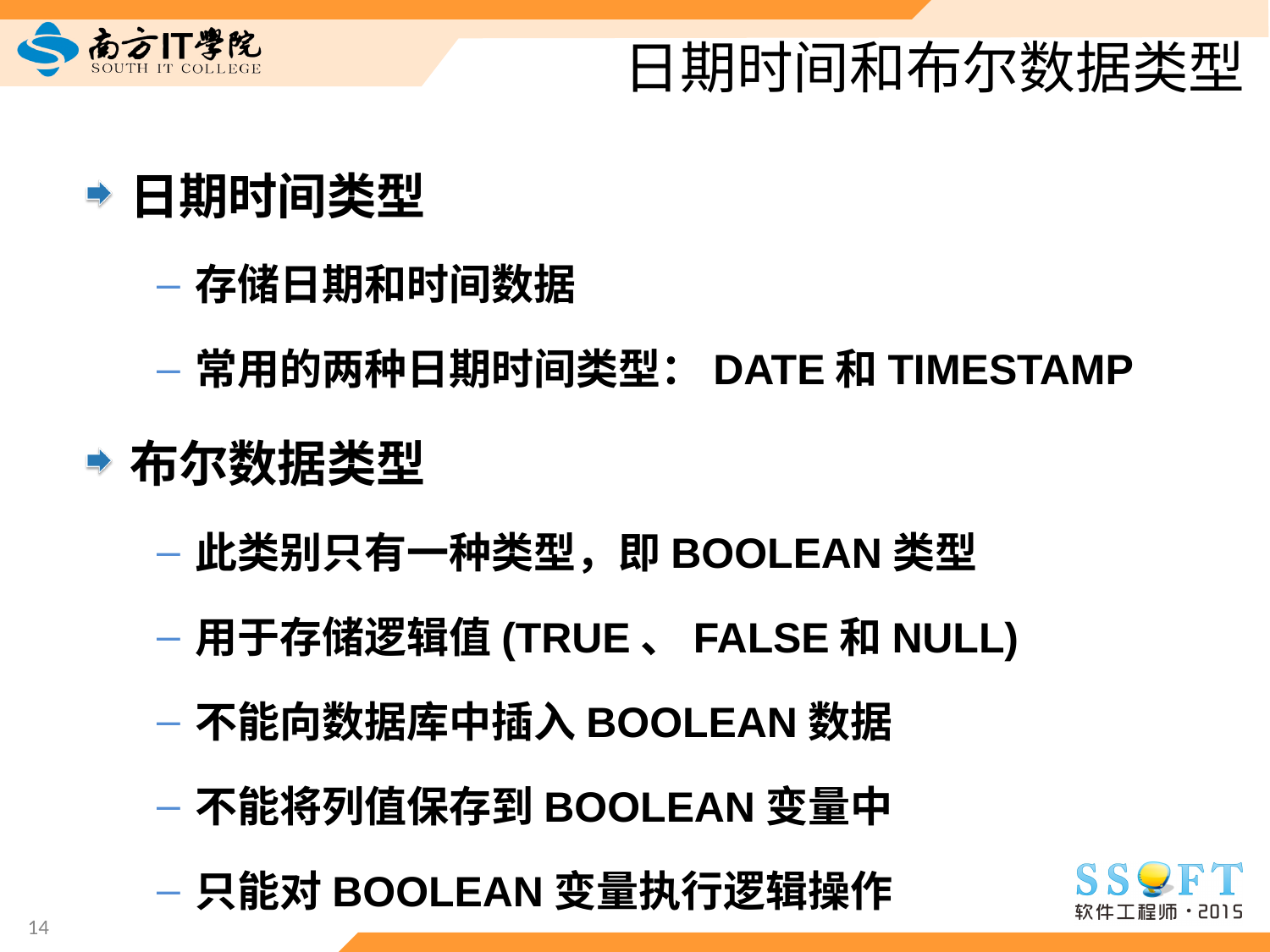

# 日期时间和布尔数据类型
日期时间类型
存储日期和时间数据
常用的两种日期时间类型：DATE和TIMESTAMP
布尔数据类型
此类别只有一种类型，即BOOLEAN类型
用于存储逻辑值(TRUE、FALSE和NULL)
不能向数据库中插入BOOLEAN数据
不能将列值保存到BOOLEAN变量中
只能对BOOLEAN变量执行逻辑操作
14